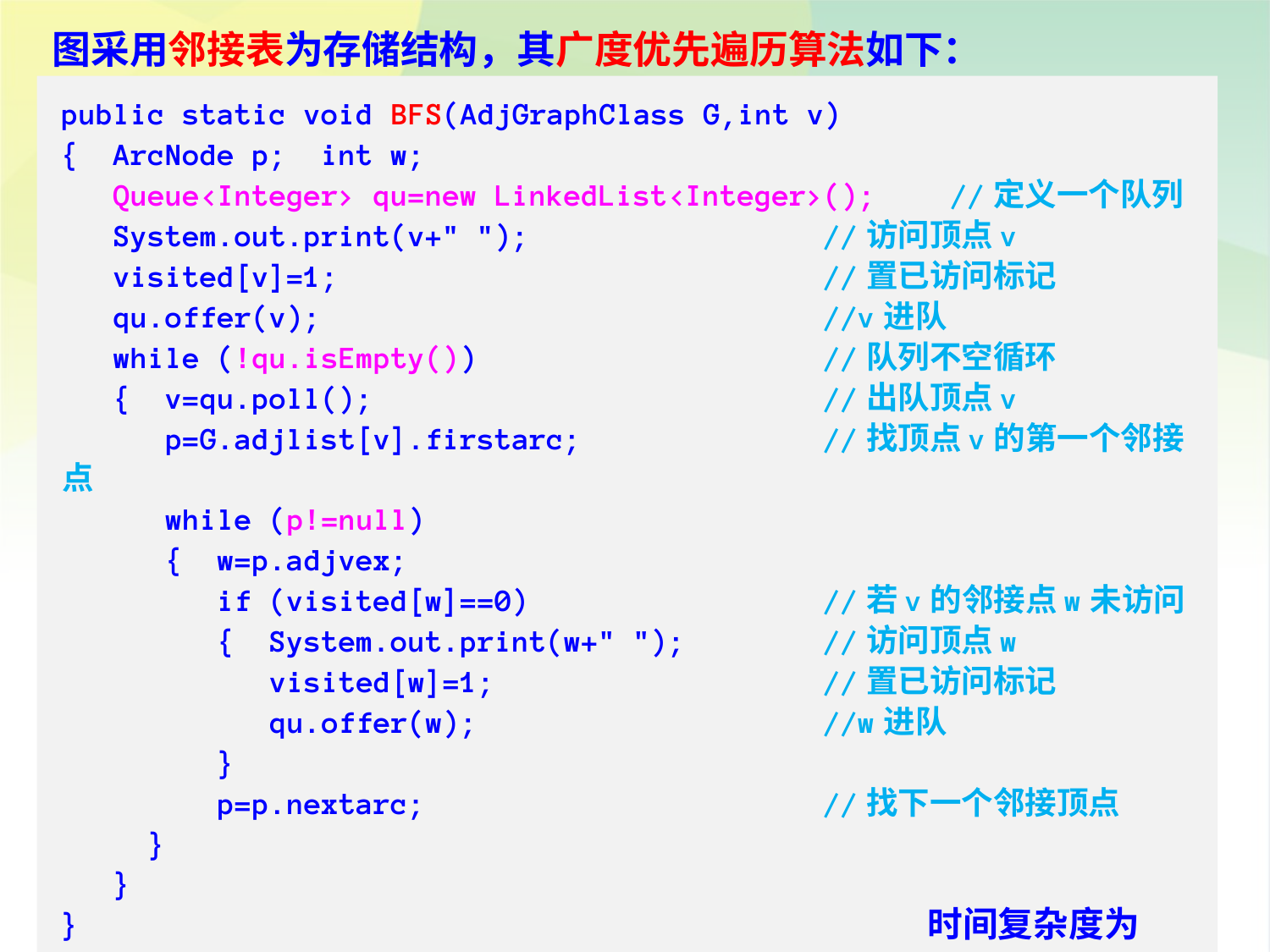

图采用邻接表为存储结构，其广度优先遍历算法如下：
public static void BFS(AdjGraphClass G,int v)
{  ArcNode p;  int w;
   Queue<Integer> qu=new LinkedList<Integer>(); 	//定义一个队列
   System.out.print(v+" ");			//访问顶点v
   visited[v]=1;				//置已访问标记
   qu.offer(v);				//v进队
   while (!qu.isEmpty())			//队列不空循环
   {  v=qu.poll();				//出队顶点v
      p=G.adjlist[v].firstarc;	 	//找顶点v的第一个邻接点
      while (p!=null)
      {  w=p.adjvex;
         if (visited[w]==0)			//若v的邻接点w未访问
         {  System.out.print(w+" ");		//访问顶点w
            visited[w]=1;			//置已访问标记
            qu.offer(w);			//w进队
         }
         p=p.nextarc;				//找下一个邻接顶点
     }
   }
}
时间复杂度为O(n+e)。